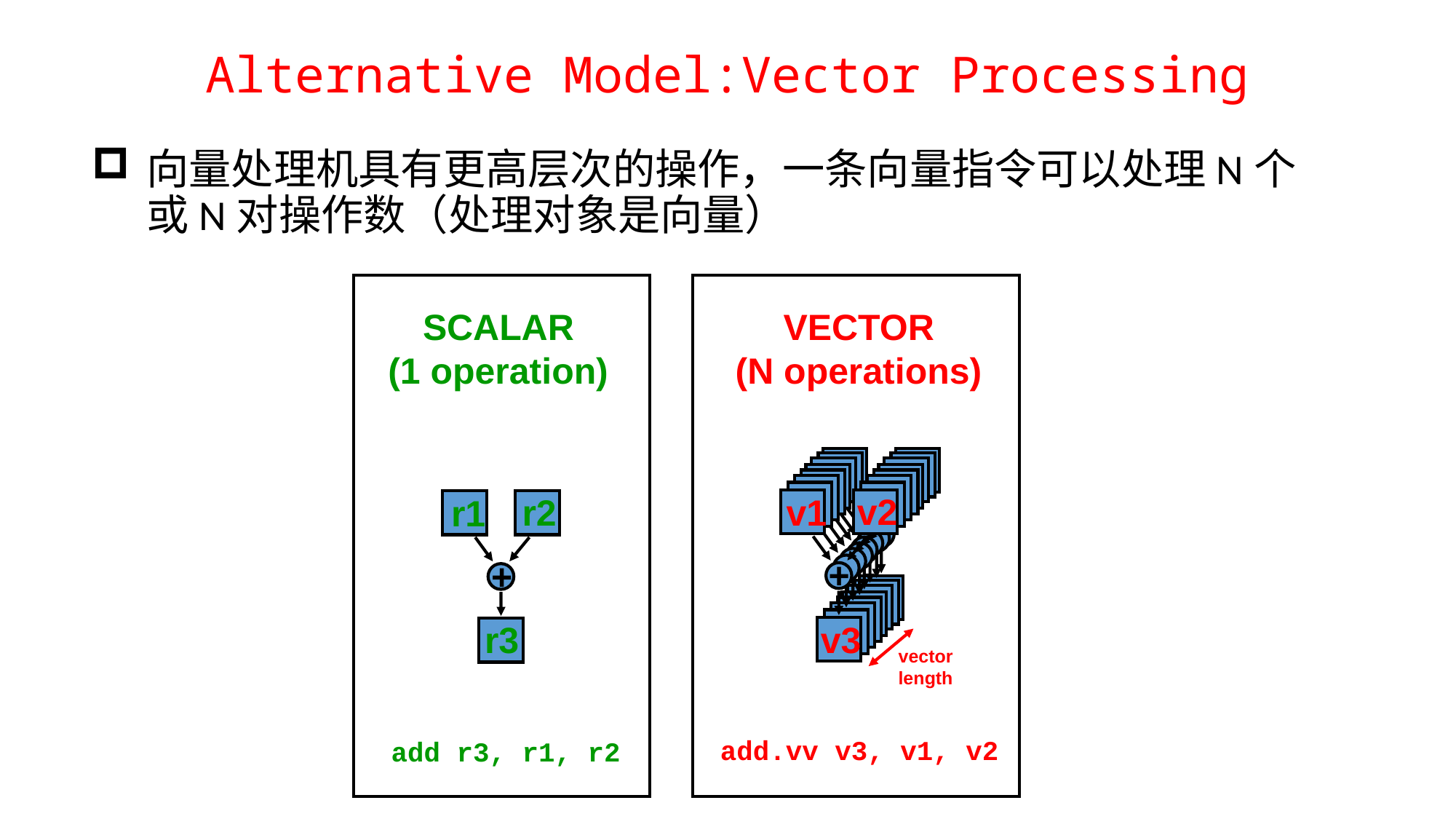

# Alternative Model:Vector Processing
向量处理机具有更高层次的操作，一条向量指令可以处理N个或N对操作数（处理对象是向量）

SCALAR
(1 operation)
VECTOR
(N operations)

v2
v1

+

v3

vector
length
r2
r1

+

r3

add.vv v3, v1, v2
add r3, r1, r2